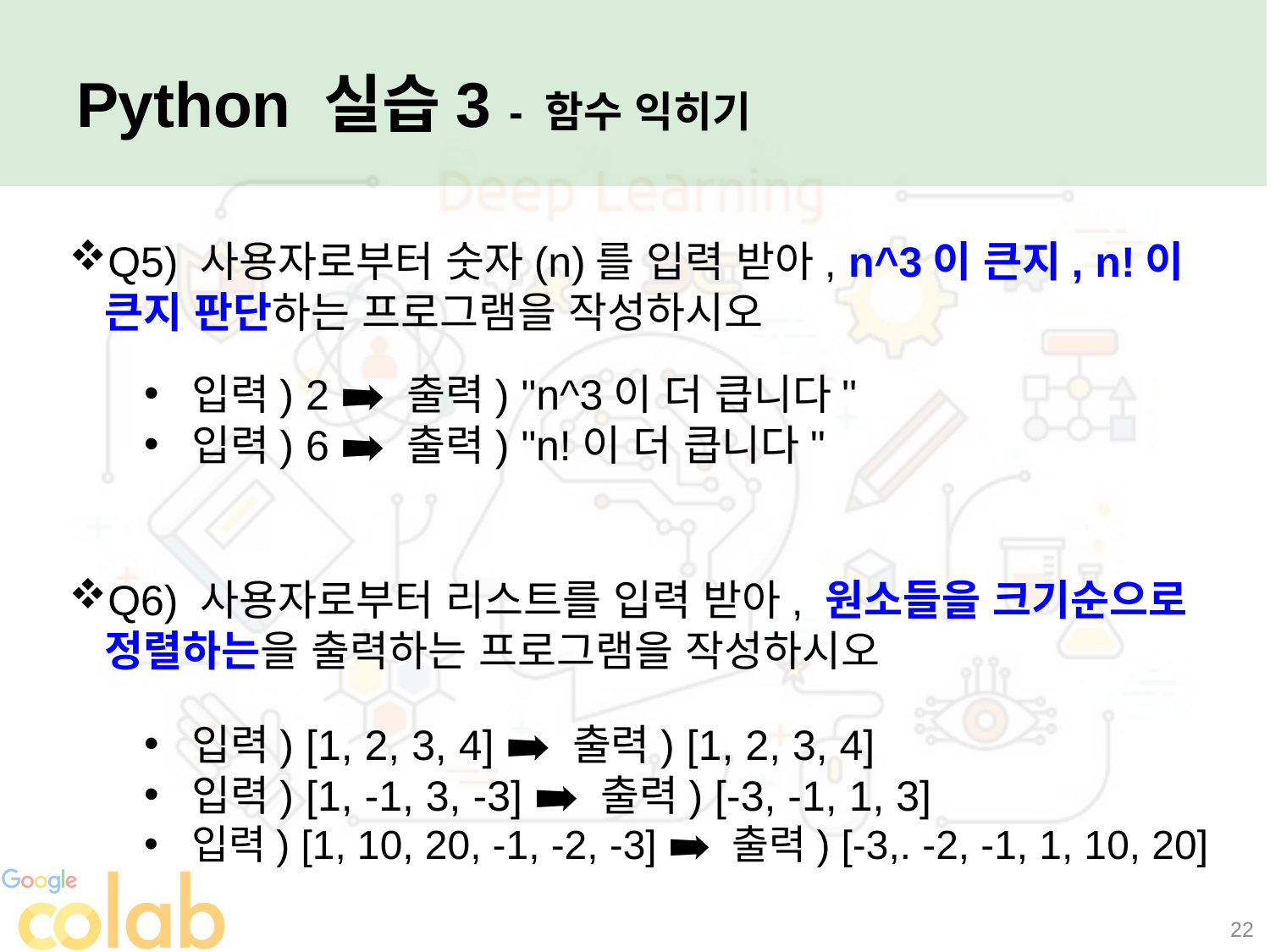

Python 실습3 - 함수 익히기
Q5) 사용자로부터 숫자(n)를 입력 받아, n^3이 큰지, n!이 큰지 판단하는 프로그램을 작성하시오
입력) 2 ➡ 출력) "n^3이 더 큽니다"
입력) 6 ➡ 출력) "n!이 더 큽니다"
Q6) 사용자로부터 리스트를 입력 받아, 원소들을 크기순으로 정렬하는을 출력하는 프로그램을 작성하시오
입력) [1, 2, 3, 4] ➡ 출력) [1, 2, 3, 4]
입력) [1, -1, 3, -3] ➡ 출력) [-3, -1, 1, 3]
입력) [1, 10, 20, -1, -2, -3] ➡ 출력) [-3,. -2, -1, 1, 10, 20]
22